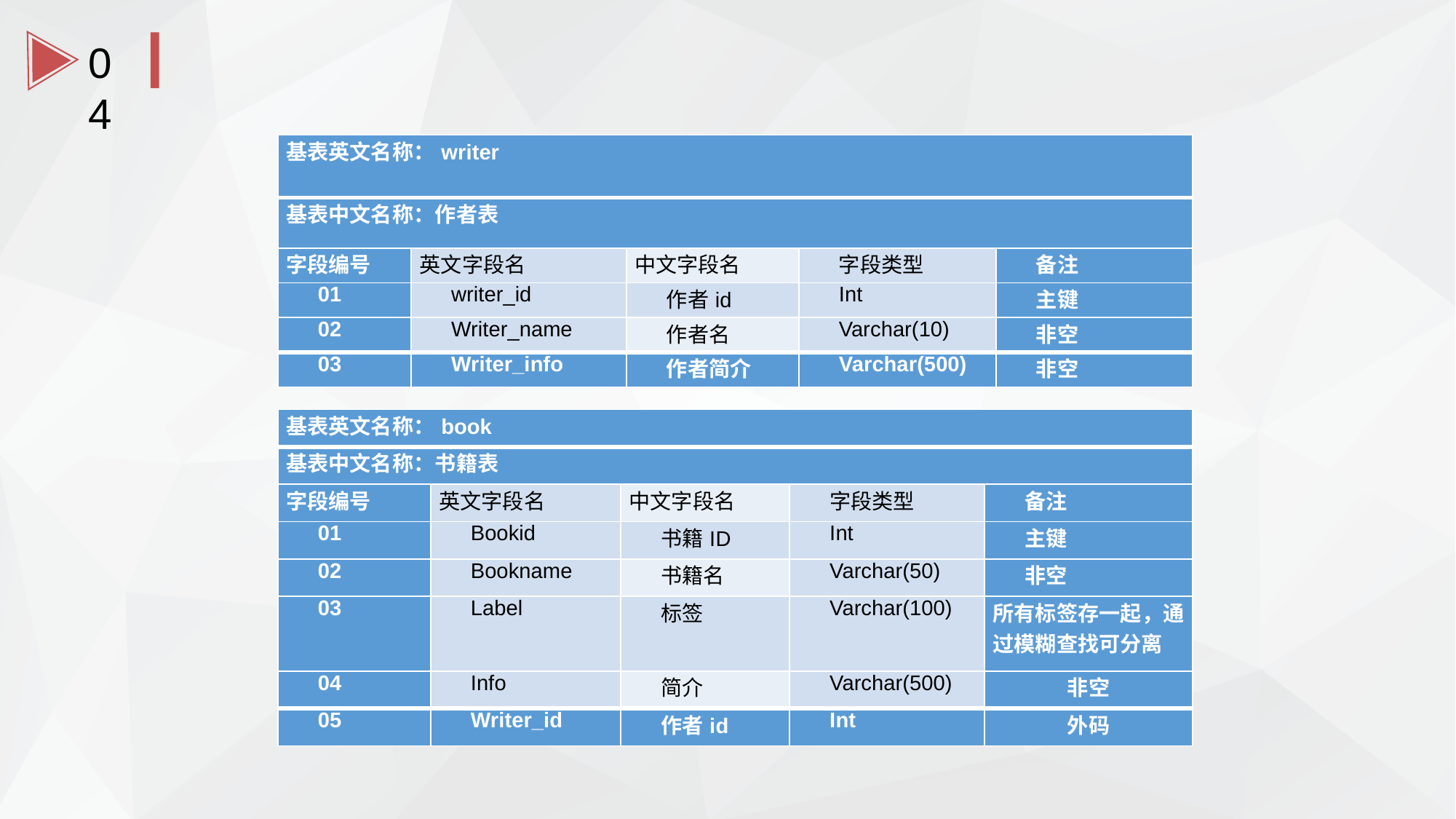

04

| 基表英文名称：writer |  |  |  |  |
| --- | --- | --- | --- | --- |
| 基表中文名称：作者表 |  |  |  |  |
| 字段编号 | 英文字段名 | 中文字段名 | 字段类型 | 备注 |
| 01 | writer\_id | 作者id | Int | 主键 |
| 02 | Writer\_name | 作者名 | Varchar(10) | 非空 |
| 03 | Writer\_info | 作者简介 | Varchar(500) | 非空 |
| 基表英文名称：book |  |  |  |  |
| --- | --- | --- | --- | --- |
| 基表中文名称：书籍表 |  |  |  |  |
| 字段编号 | 英文字段名 | 中文字段名 | 字段类型 | 备注 |
| 01 | Bookid | 书籍ID | Int | 主键 |
| 02 | Bookname | 书籍名 | Varchar(50) | 非空 |
| 03 | Label | 标签 | Varchar(100) | 所有标签存一起，通过模糊查找可分离 |
| 04 | Info | 简介 | Varchar(500) | 非空 |
| 05 | Writer\_id | 作者id | Int | 外码 |